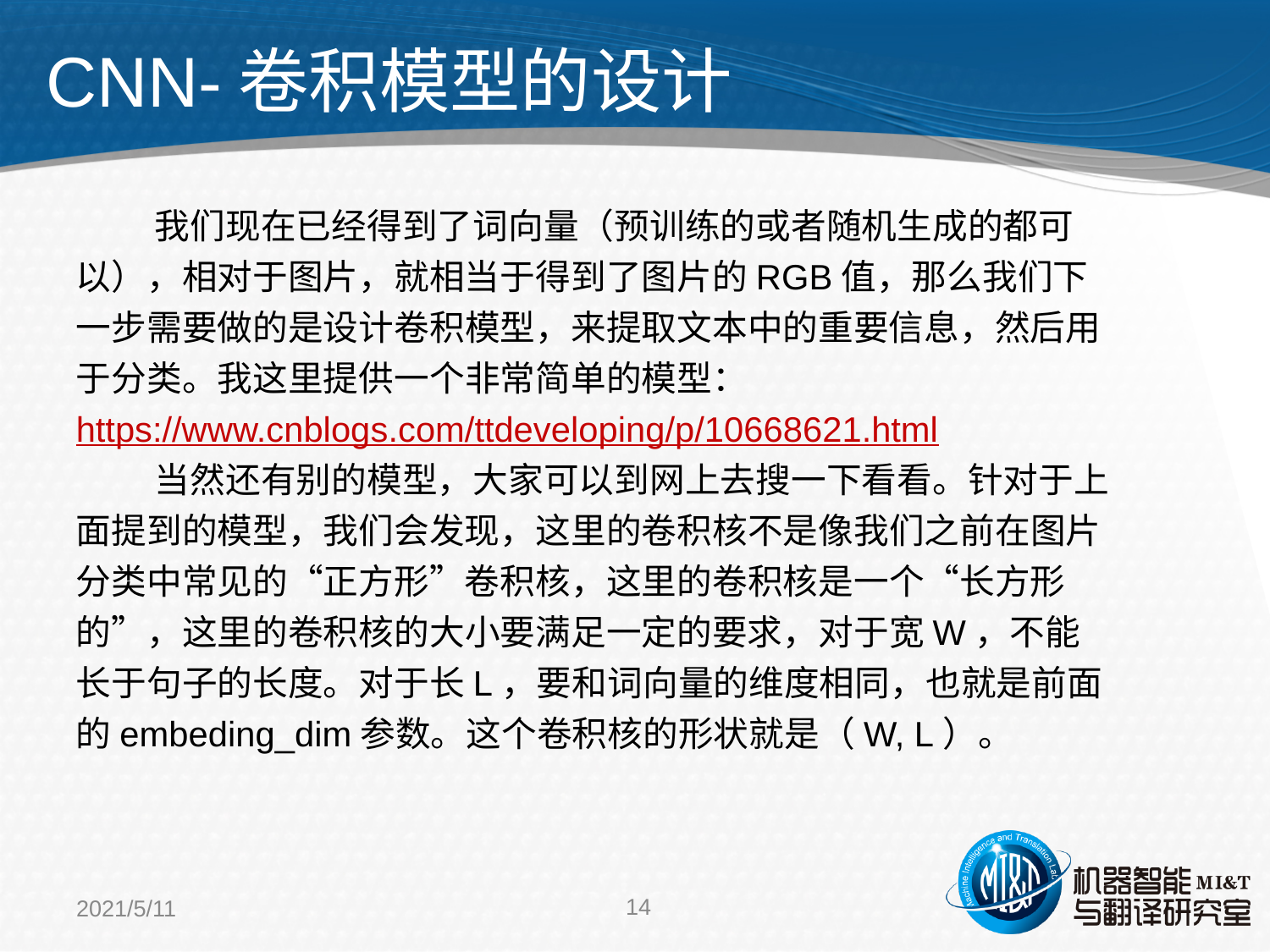

CNN-卷积模型的设计
         我们现在已经得到了词向量（预训练的或者随机生成的都可以），相对于图片，就相当于得到了图片的RGB值，那么我们下一步需要做的是设计卷积模型，来提取文本中的重要信息，然后用于分类。我这里提供一个非常简单的模型：https://www.cnblogs.com/ttdeveloping/p/10668621.html
         当然还有别的模型，大家可以到网上去搜一下看看。针对于上面提到的模型，我们会发现，这里的卷积核不是像我们之前在图片分类中常见的“正方形”卷积核，这里的卷积核是一个“长方形的”，这里的卷积核的大小要满足一定的要求，对于宽W，不能长于句子的长度。对于长L，要和词向量的维度相同，也就是前面的embeding_dim参数。这个卷积核的形状就是（W, L）。

14
2021/5/11